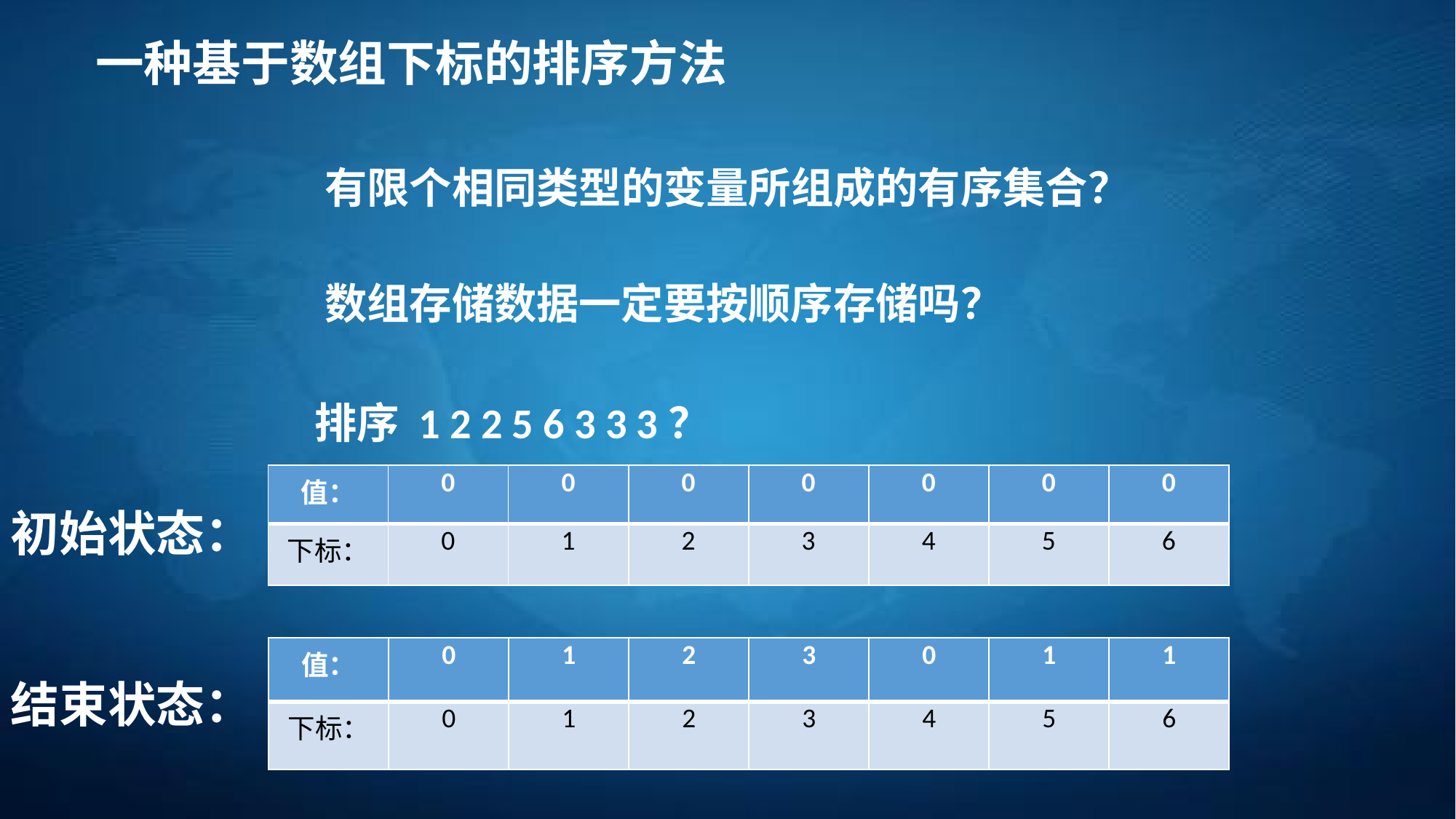

一种基于数组下标的排序方法
有限个相同类型的变量所组成的有序集合？
数组存储数据一定要按顺序存储吗？
排序 1 2 2 5 6 3 3 3？
| 值： | 0 | 0 | 0 | 0 | 0 | 0 | 0 |
| --- | --- | --- | --- | --- | --- | --- | --- |
| 下标： | 0 | 1 | 2 | 3 | 4 | 5 | 6 |
初始状态：
| 值： | 0 | 1 | 2 | 3 | 0 | 1 | 1 |
| --- | --- | --- | --- | --- | --- | --- | --- |
| 下标： | 0 | 1 | 2 | 3 | 4 | 5 | 6 |
结束状态：